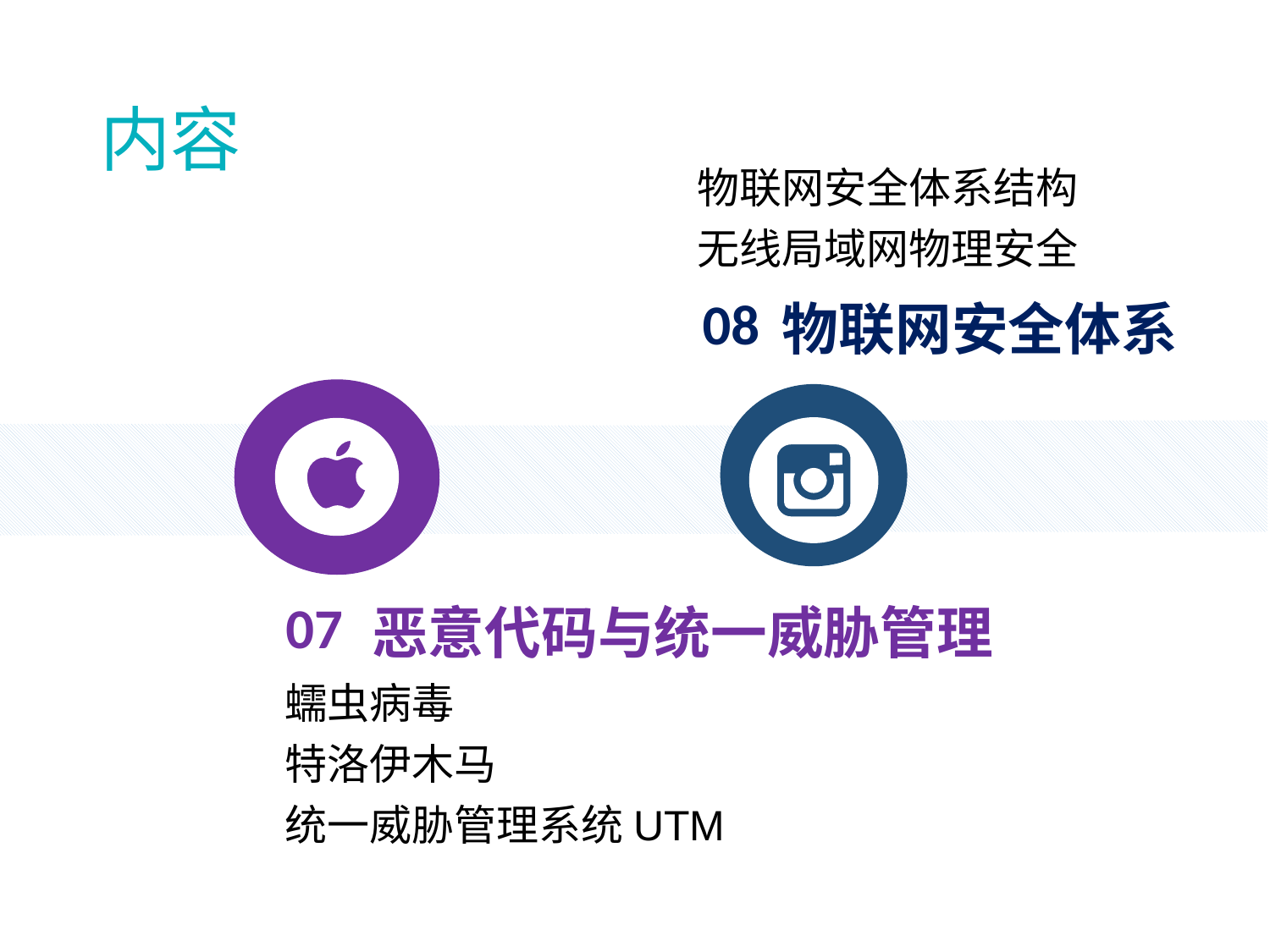

# 内容
物联网安全体系结构
无线局域网物理安全
物联网安全体系
08

07
恶意代码与统一威胁管理
蠕虫病毒
特洛伊木马
统一威胁管理系统UTM